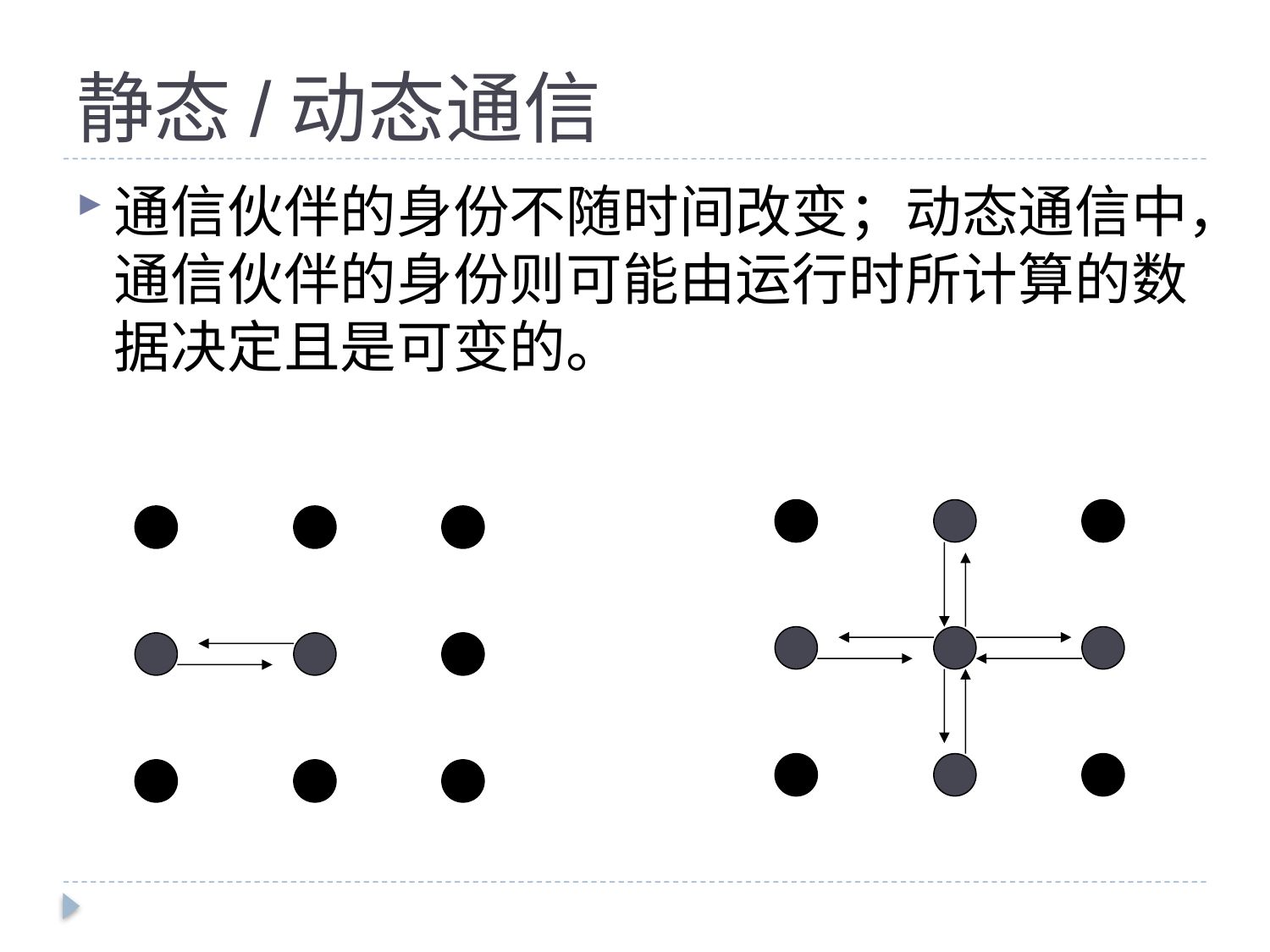

# 静态/动态通信
通信伙伴的身份不随时间改变；动态通信中，通信伙伴的身份则可能由运行时所计算的数据决定且是可变的。